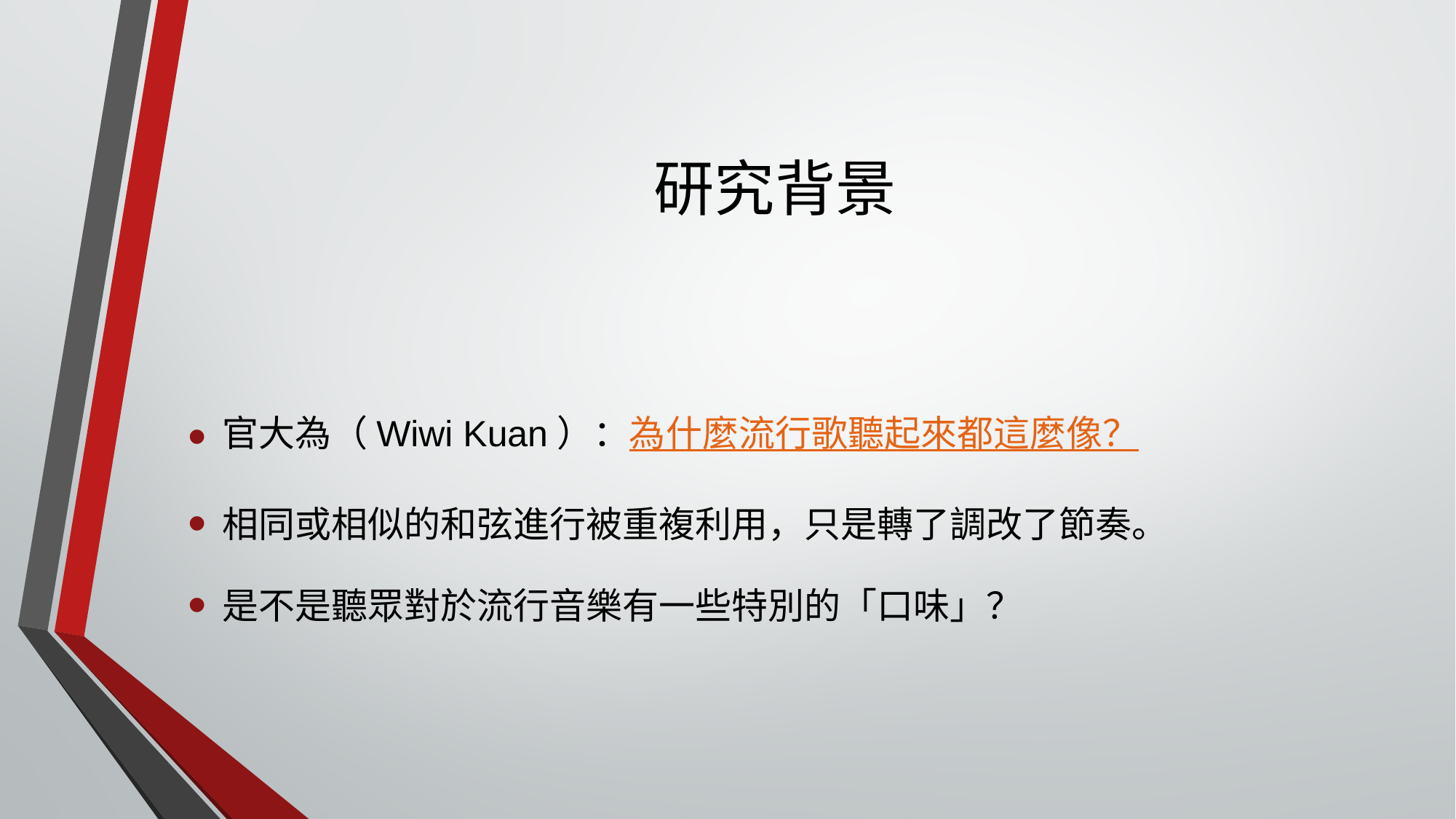

# 研究背景
官大為（Wiwi Kuan）：為什麼流行歌聽起來都這麼像？
相同或相似的和弦進行被重複利用，只是轉了調改了節奏。
是不是聽眾對於流行音樂有一些特別的「口味」？